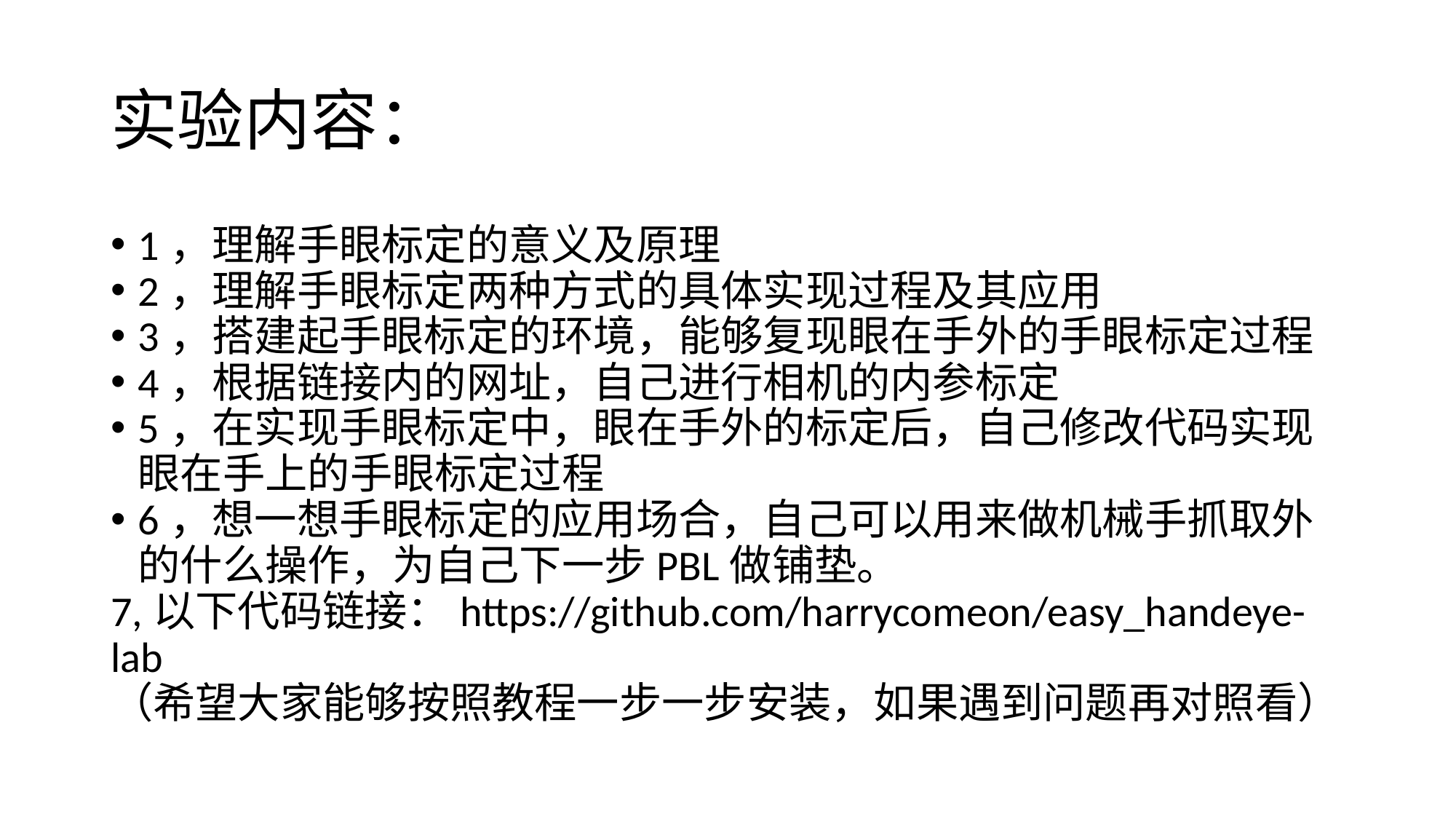

实验内容：
1，理解手眼标定的意义及原理
2，理解手眼标定两种方式的具体实现过程及其应用
3，搭建起手眼标定的环境，能够复现眼在手外的手眼标定过程
4，根据链接内的网址，自己进行相机的内参标定
5，在实现手眼标定中，眼在手外的标定后，自己修改代码实现眼在手上的手眼标定过程
6，想一想手眼标定的应用场合，自己可以用来做机械手抓取外的什么操作，为自己下一步PBL做铺垫。
7,以下代码链接：https://github.com/harrycomeon/easy_handeye-lab
（希望大家能够按照教程一步一步安装，如果遇到问题再对照看）